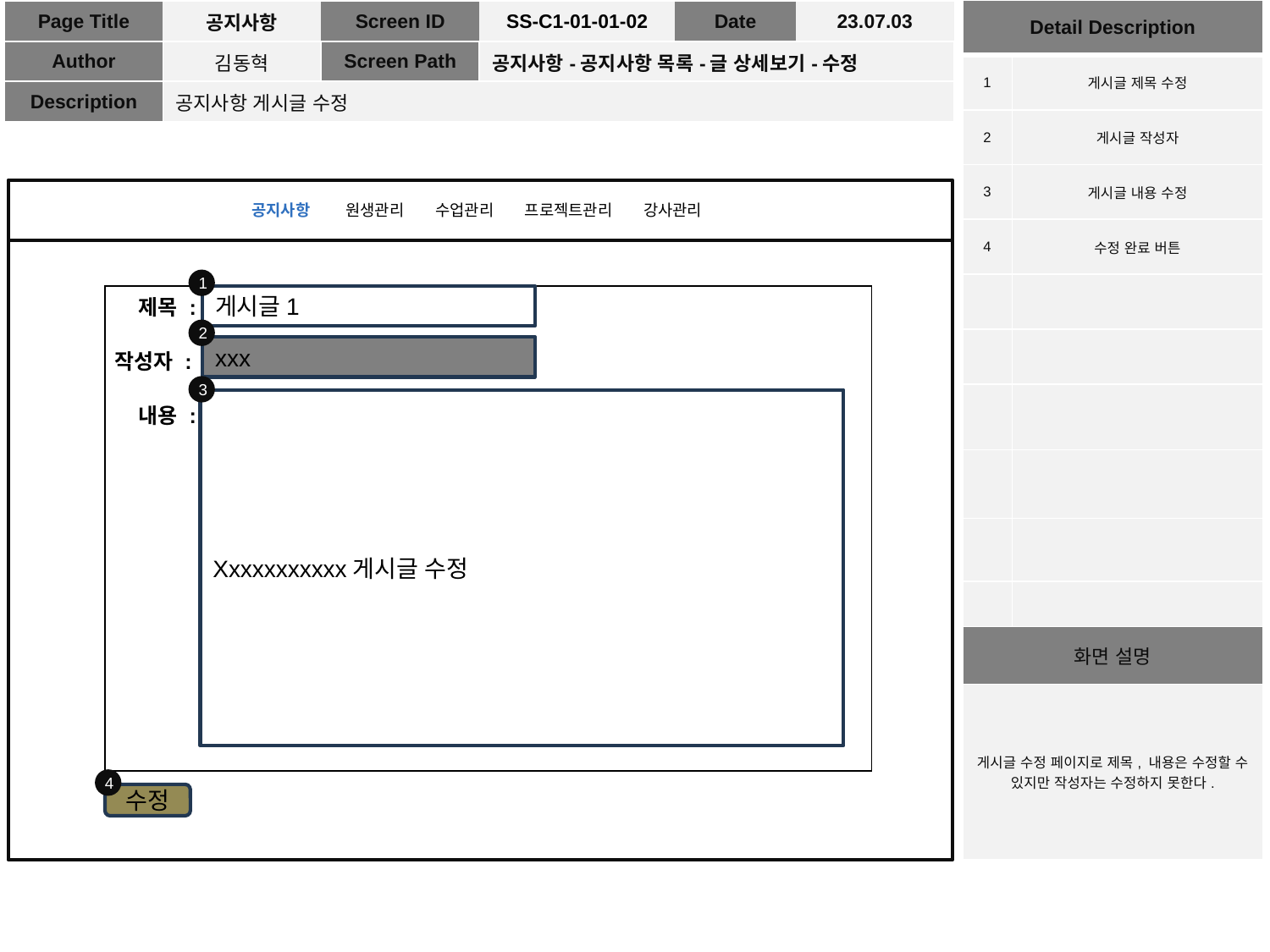

| Detail Description |  |
| --- | --- |
| 1 | 게시글 제목 수정 |
| 2 | 게시글 작성자 |
| 3 | 게시글 내용 수정 |
| 4 | 수정 완료 버튼 |
|  |  |
|  |  |
|  |  |
|  |  |
|  |  |
|  |  |
| 화면 설명 |  |
| 게시글 수정 페이지로 제목, 내용은 수정할 수 있지만 작성자는 수정하지 못한다. |  |
| Page Title | 공지사항 | Screen ID | SS-C1-01-01-02 | Date | 23.07.03 |
| --- | --- | --- | --- | --- | --- |
| Author | 김동혁 | Screen Path | 공지사항-공지사항 목록-글 상세보기-수정 |  |  |
| Description | 공지사항 게시글 수정 |  |  |  |  |

공지사항        원생관리       수업관리       프로젝트관리       강사관리

1
| 제목 : 작성자 : 내용 : |
| --- |
게시글1
2
xxx
3
Xxxxxxxxxxx게시글 수정
4
수정